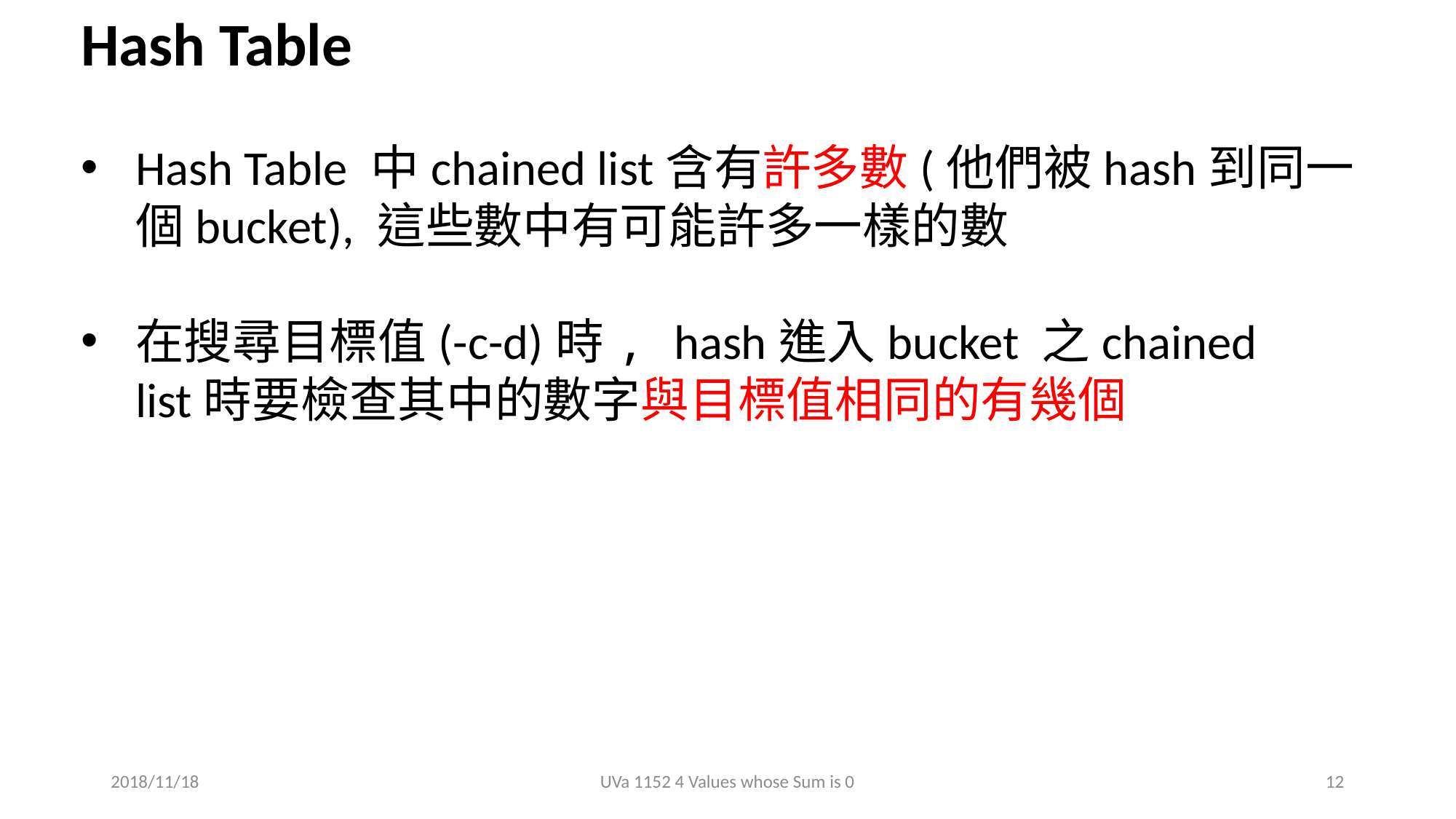

Hash Table
Hash Table 中chained list含有許多數(他們被hash到同一個bucket), 這些數中有可能許多一樣的數
在搜尋目標值(-c-d)時, hash進入bucket 之chained list時要檢查其中的數字與目標值相同的有幾個
2018/11/18
UVa 1152 4 Values whose Sum is 0
12